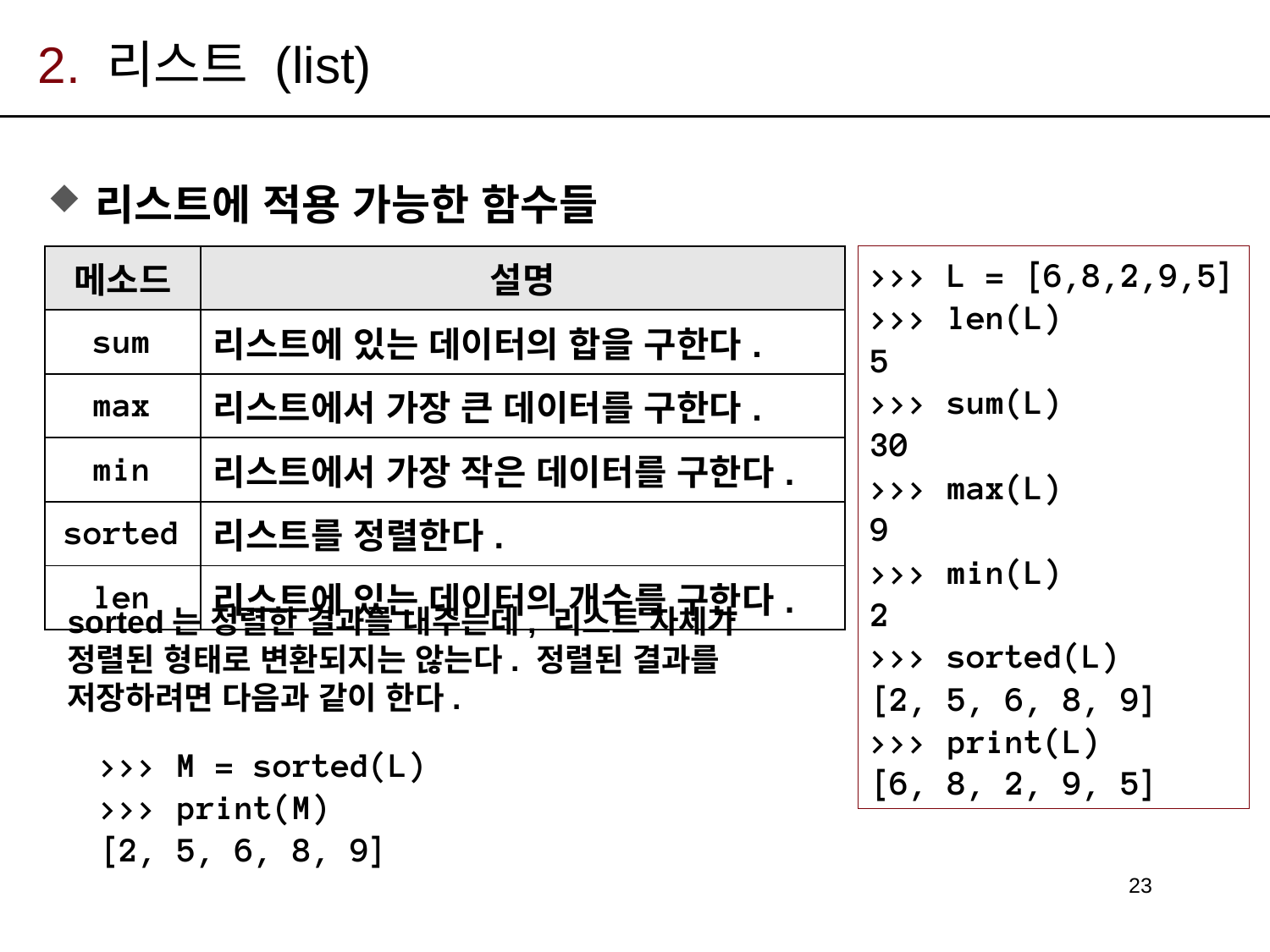

# 2. 리스트 (list)
리스트에 적용 가능한 함수들

| 메소드 | 설명 |
| --- | --- |
| sum | 리스트에 있는 데이터의 합을 구한다. |
| max | 리스트에서 가장 큰 데이터를 구한다. |
| min | 리스트에서 가장 작은 데이터를 구한다. |
| sorted | 리스트를 정렬한다. |
| len | 리스트에 있는 데이터의 개수를 구한다. |
>>> L = [6,8,2,9,5]
>>> len(L)
5
>>> sum(L)
30
>>> max(L)
9
>>> min(L)
2
>>> sorted(L)
[2, 5, 6, 8, 9]
>>> print(L)
[6, 8, 2, 9, 5]
sorted는 정렬한 결과를 내주는데, 리스트 자체가 정렬된 형태로 변환되지는 않는다. 정렬된 결과를 저장하려면 다음과 같이 한다.
>>> M = sorted(L)
>>> print(M)
[2, 5, 6, 8, 9]
23